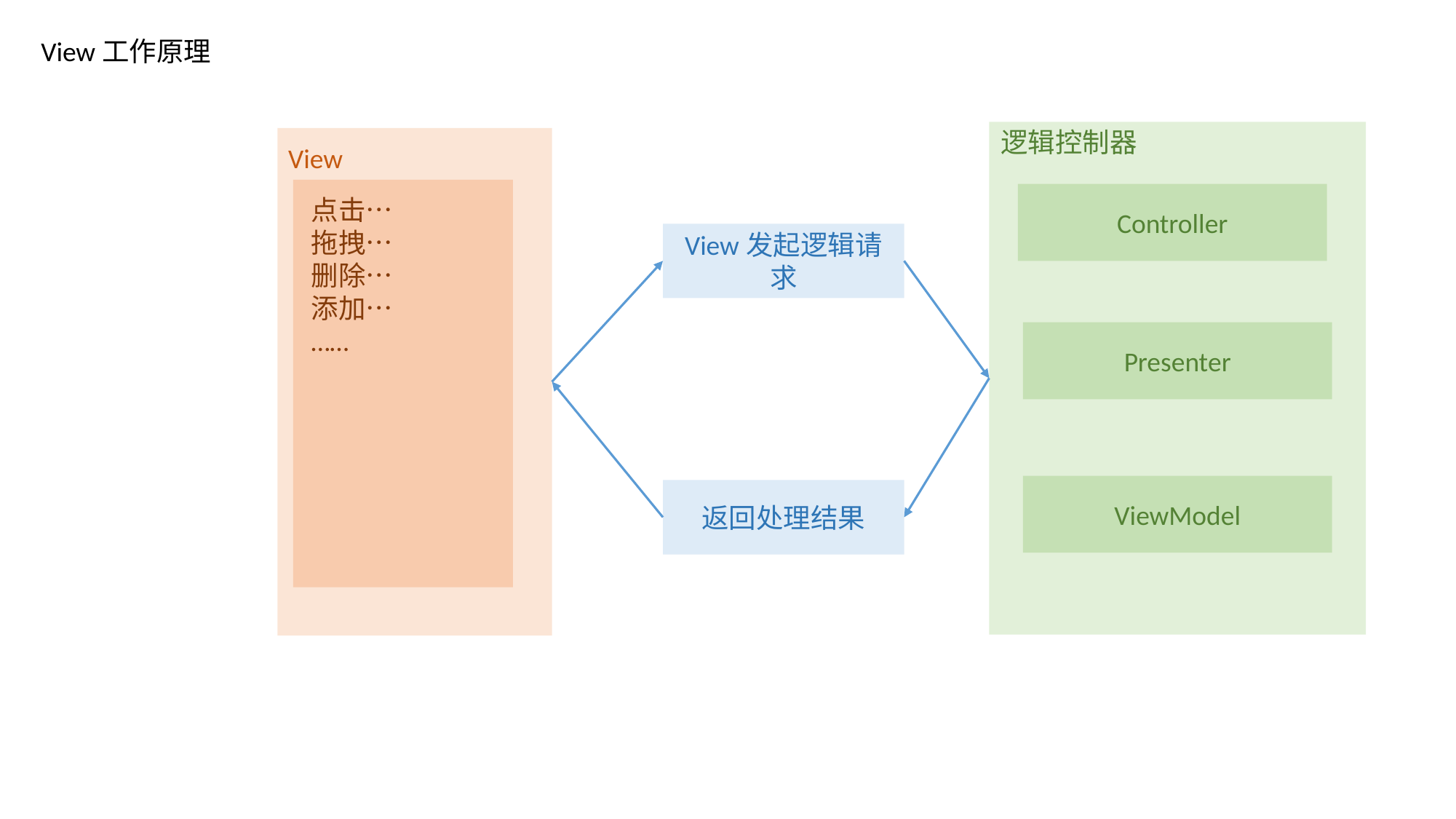

View工作原理
逻辑控制器

View

Controller
点击…
拖拽…
删除…
添加…
……
View发起逻辑请求
Presenter
ViewModel
返回处理结果